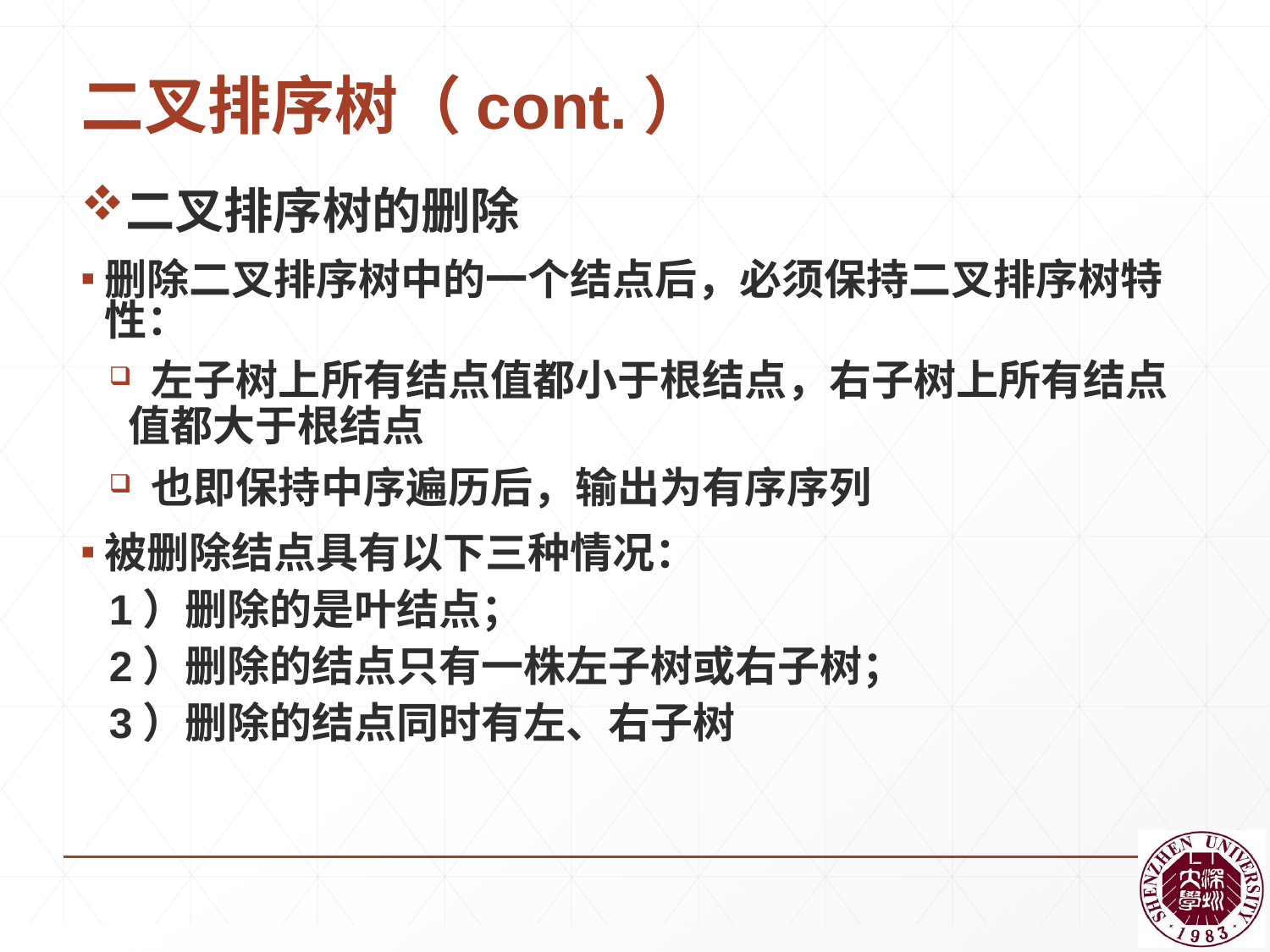

# 二叉排序树（cont.）
二叉排序树的删除
删除二叉排序树中的一个结点后，必须保持二叉排序树特性：
 左子树上所有结点值都小于根结点，右子树上所有结点值都大于根结点
 也即保持中序遍历后，输出为有序序列
被删除结点具有以下三种情况：
1）删除的是叶结点；
2）删除的结点只有一株左子树或右子树；
3）删除的结点同时有左、右子树